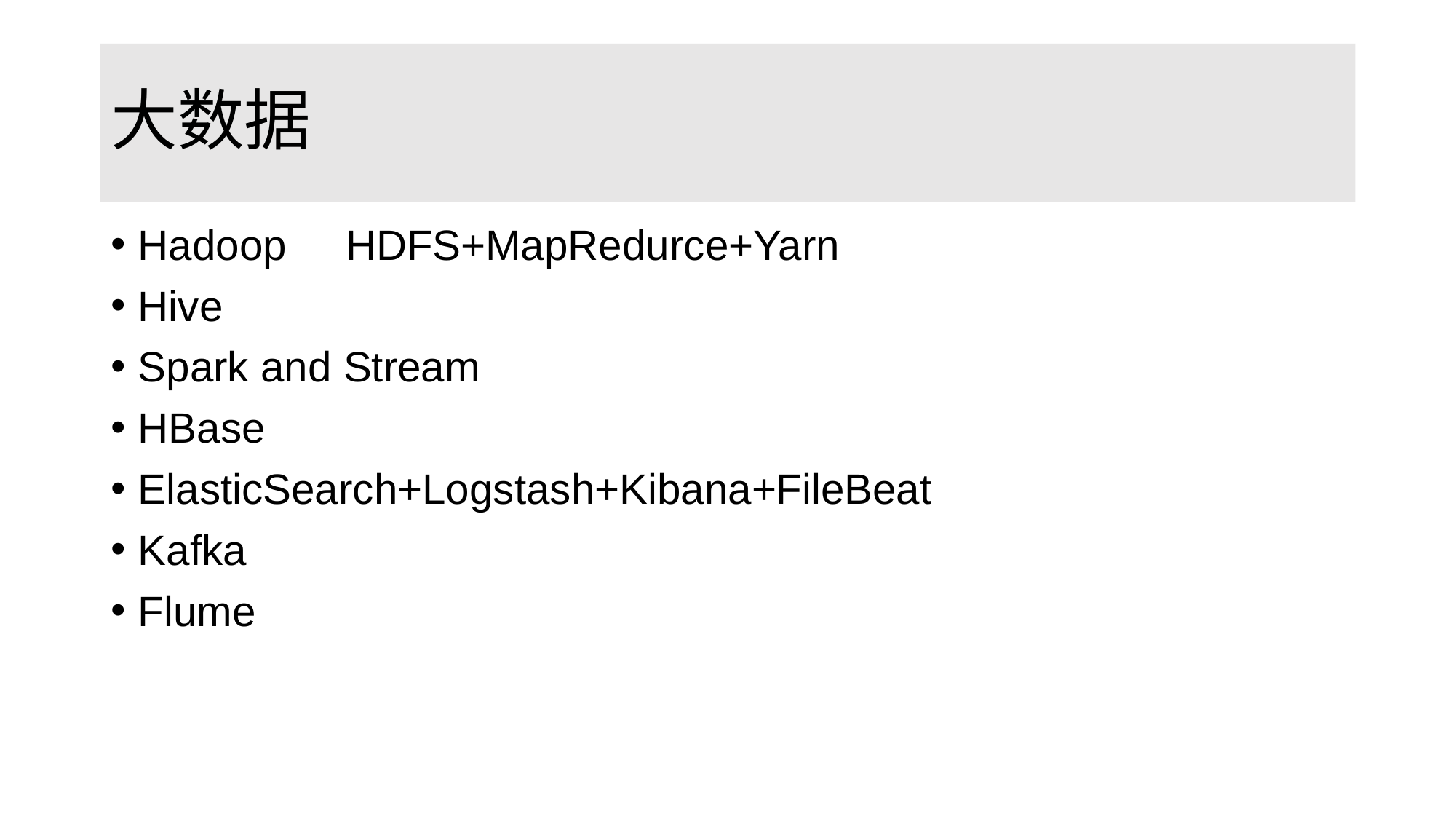

# 大数据
Hadoop     HDFS+MapRedurce+Yarn
Hive
Spark and Stream
HBase
ElasticSearch+Logstash+Kibana+FileBeat
Kafka
Flume